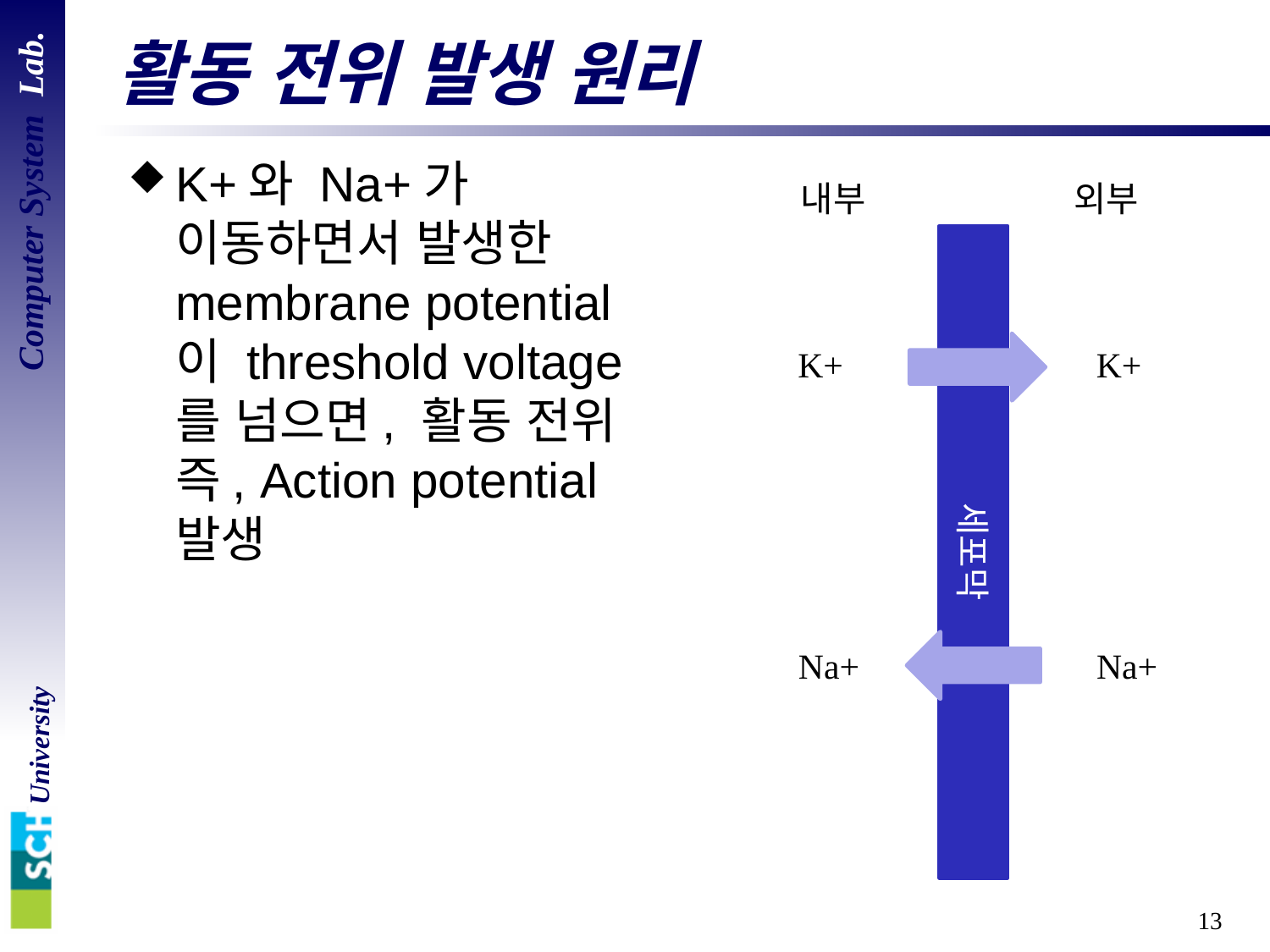

# 활동 전위 발생 원리
K+와 Na+가 이동하면서 발생한 membrane potential이 threshold voltage를 넘으면, 활동 전위 즉, Action potential
발생
내부
외부
세포막

K+
K+

Na+
Na+